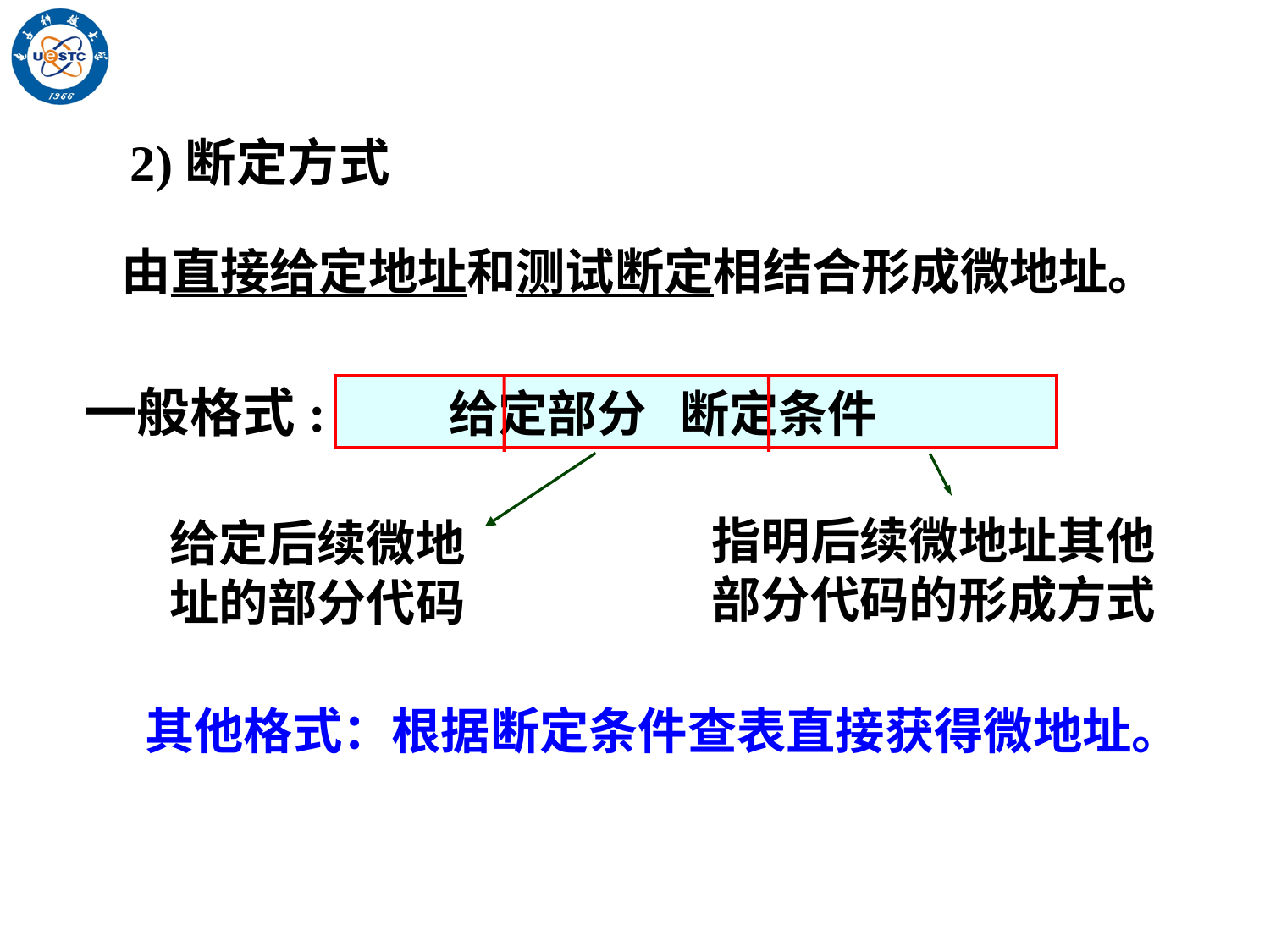

2)断定方式
由直接给定地址和测试断定相结合形成微地址。
一般格式:
        给定部分   断定条件

指明后续微地址其他部分代码的形成方式
给定后续微地址的部分代码
其他格式：根据断定条件查表直接获得微地址。